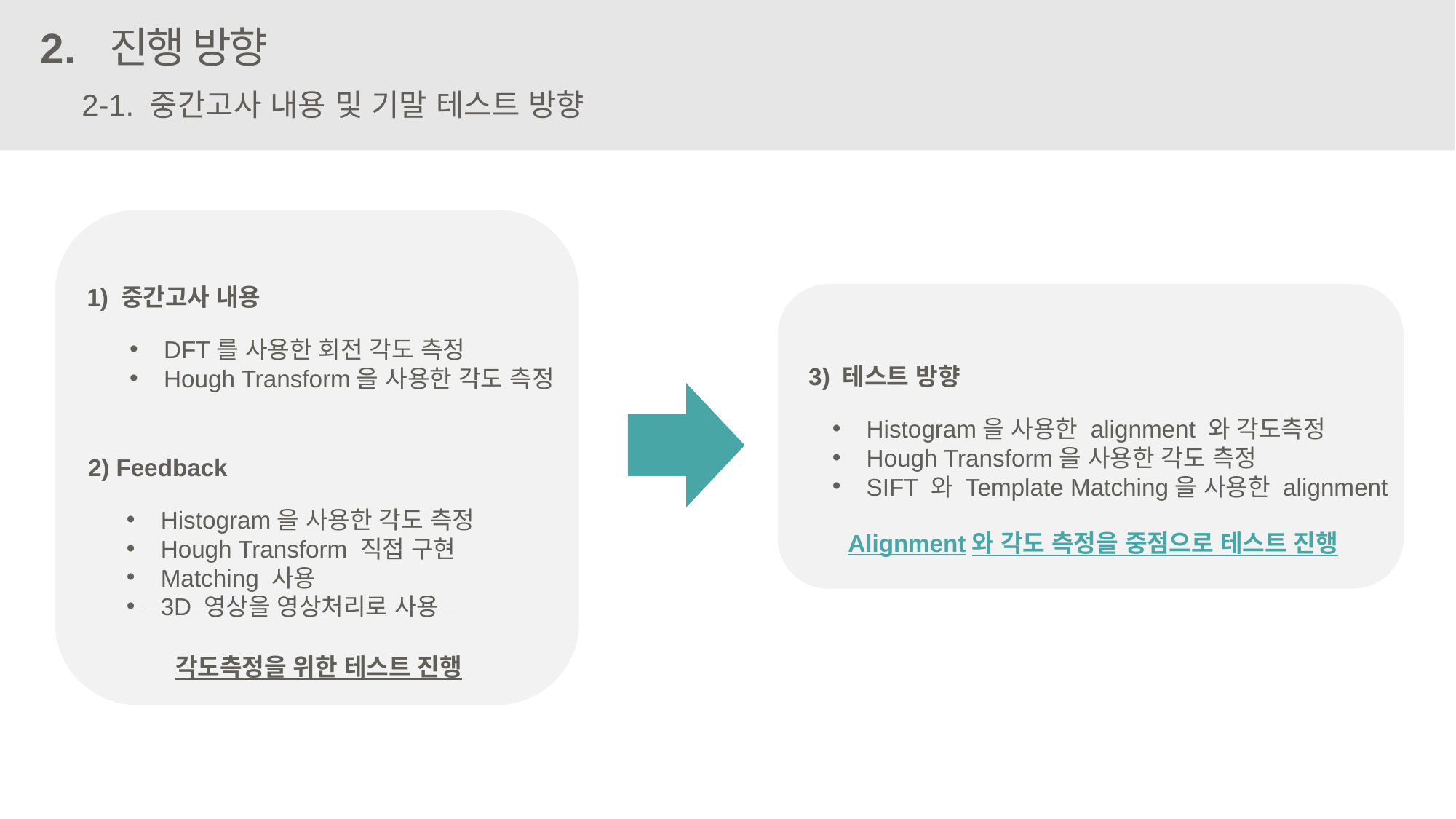

진행 방향
2.
2-1. 중간고사 내용 및 기말 테스트 방향

1) 중간고사 내용

DFT를 사용한 회전 각도 측정
Hough Transform을 사용한 각도 측정
3) 테스트 방향

Histogram을 사용한 alignment 와 각도측정
Hough Transform을 사용한 각도 측정
SIFT 와 Template Matching을 사용한 alignment
2) Feedback
Histogram을 사용한 각도 측정
Hough Transform 직접 구현
Matching 사용
3D 영상을 영상처리로 사용
Alignment와 각도 측정을 중점으로 테스트 진행
각도측정을 위한 테스트 진행